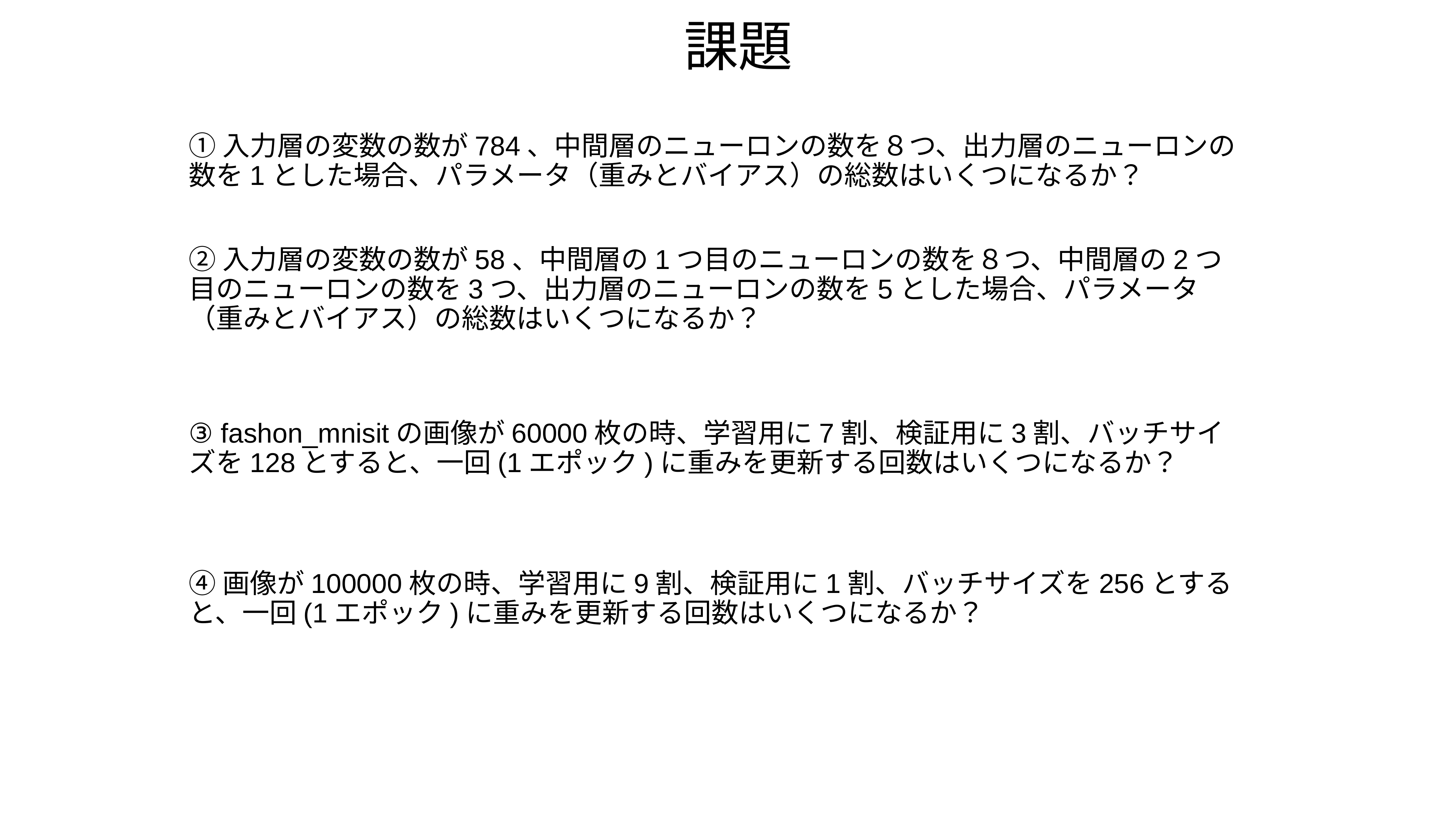

# 課題
①入力層の変数の数が784、中間層のニューロンの数を８つ、出力層のニューロンの数を1とした場合、パラメータ（重みとバイアス）の総数はいくつになるか？
②入力層の変数の数が58、中間層の1つ目のニューロンの数を８つ、中間層の2つ目のニューロンの数を3つ、出力層のニューロンの数を5とした場合、パラメータ（重みとバイアス）の総数はいくつになるか？
③ fashon_mnisitの画像が60000枚の時、学習用に7割、検証用に3割、バッチサイズを128とすると、一回(1エポック)に重みを更新する回数はいくつになるか？
④画像が100000枚の時、学習用に9割、検証用に1割、バッチサイズを256とすると、一回(1エポック)に重みを更新する回数はいくつになるか？